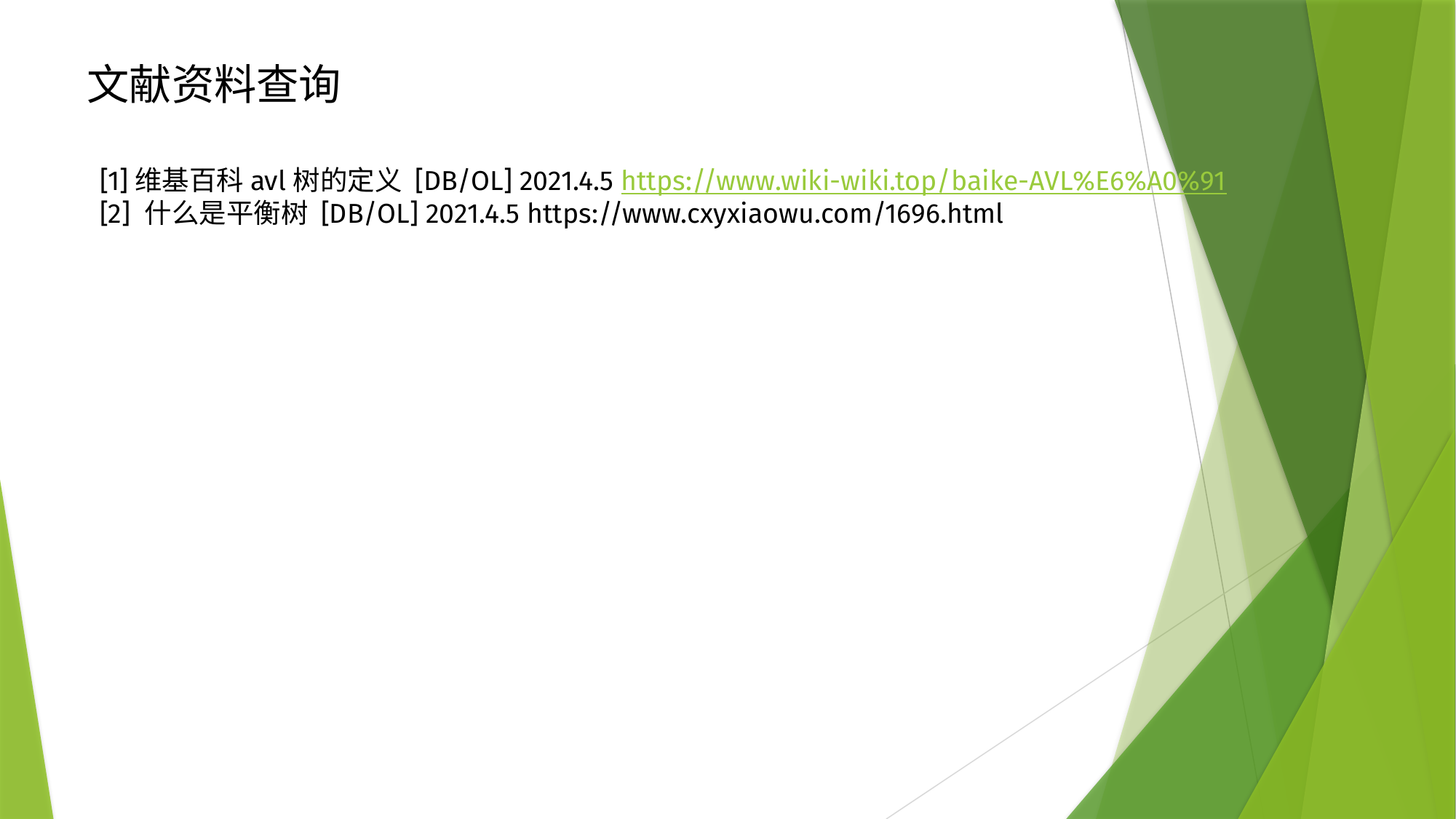

文献资料查询
[1]维基百科avl树的定义 [DB/OL] 2021.4.5 https://www.wiki-wiki.top/baike-AVL%E6%A0%91
[2] 什么是平衡树 [DB/OL] 2021.4.5 https://www.cxyxiaowu.com/1696.html